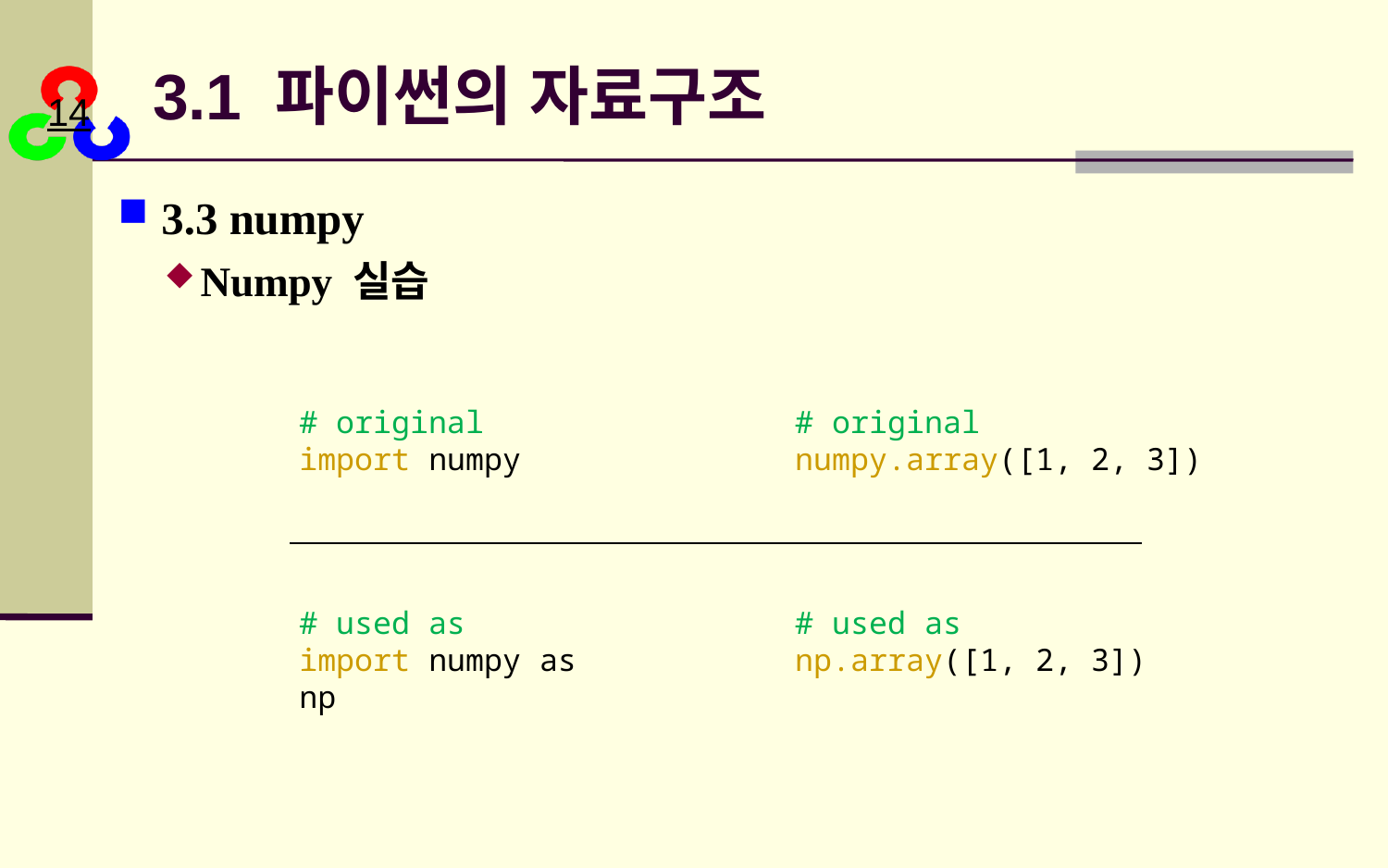

# 3.1 파이썬의 자료구조
3.3 numpy
Numpy 실습

# original
import numpy
# original
numpy.array([1, 2, 3])
# used as
import numpy as np
# used as
np.array([1, 2, 3])